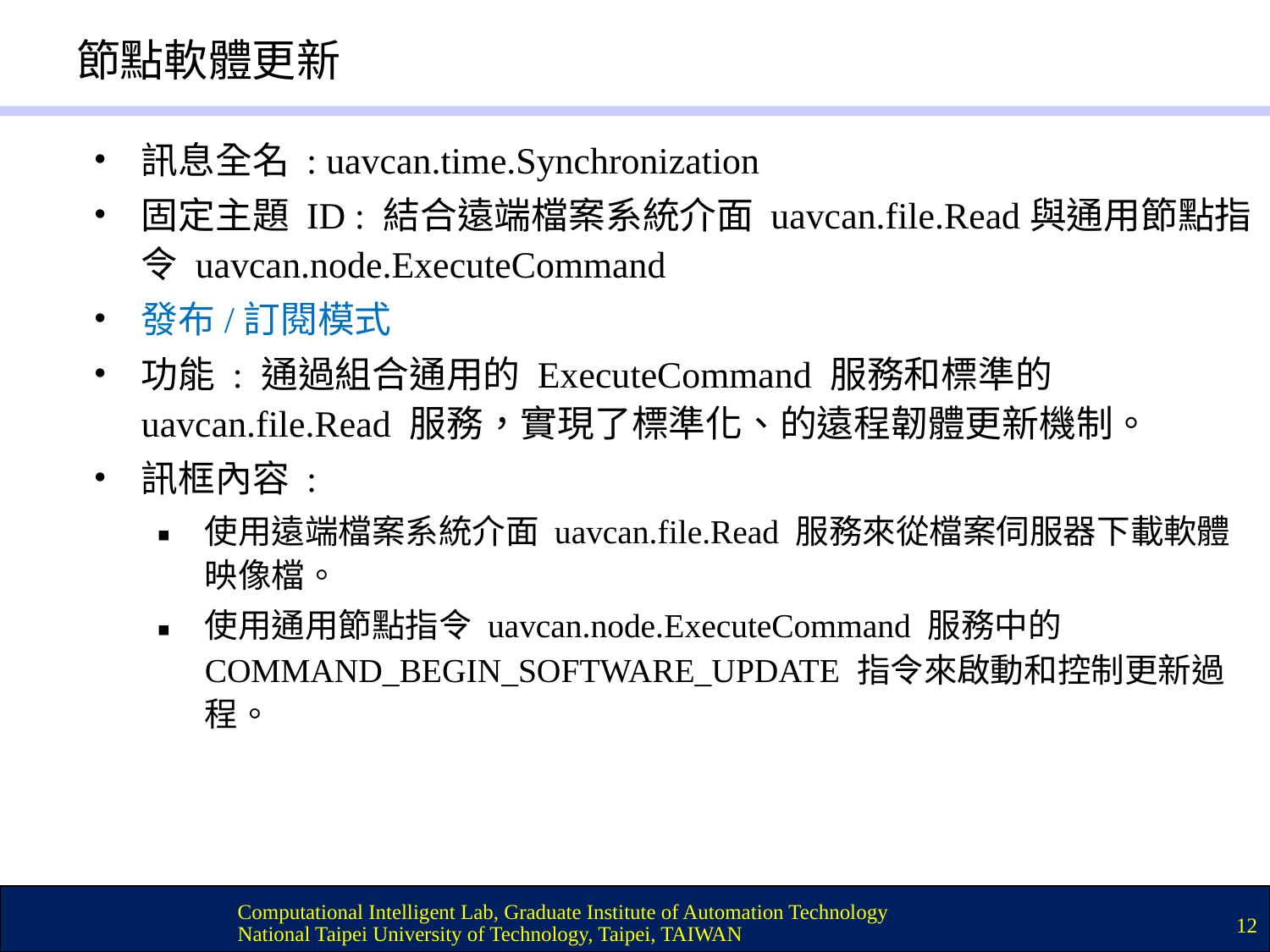

# 節點軟體更新
訊息全名 : uavcan.time.Synchronization
固定主題 ID : 結合遠端檔案系統介面 uavcan.file.Read與通用節點指令 uavcan.node.ExecuteCommand
發布/訂閱模式
功能 : 通過組合通用的 ExecuteCommand 服務和標準的 uavcan.file.Read 服務，實現了標準化、的遠程韌體更新機制。
訊框內容 :
使用遠端檔案系統介面 uavcan.file.Read 服務來從檔案伺服器下載軟體映像檔。
使用通用節點指令 uavcan.node.ExecuteCommand 服務中的 COMMAND_BEGIN_SOFTWARE_UPDATE 指令來啟動和控制更新過程。